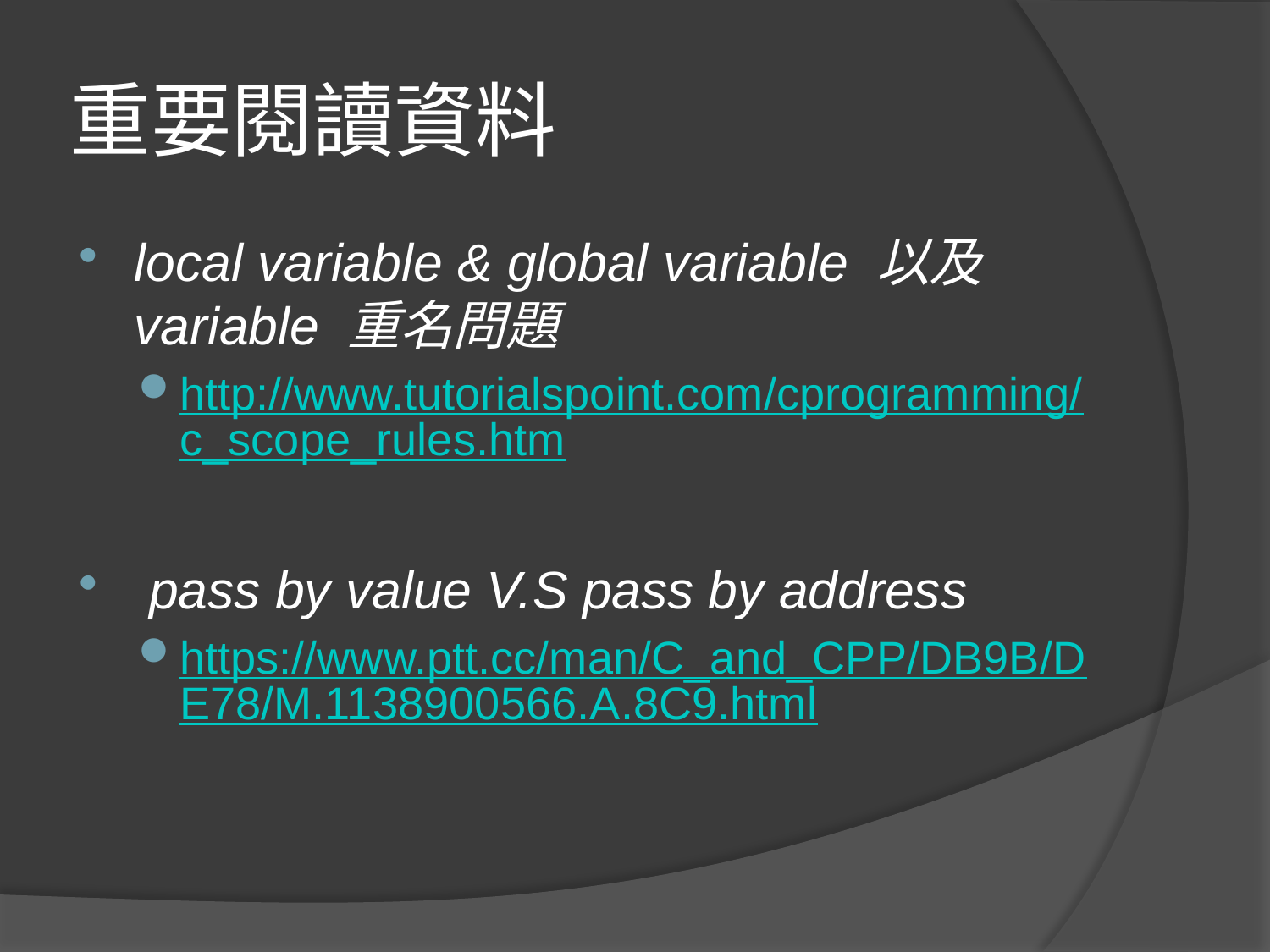

# 重要閱讀資料
local variable & global variable 以及variable 重名問題
http://www.tutorialspoint.com/cprogramming/c_scope_rules.htm

 pass by value V.S pass by address
https://www.ptt.cc/man/C_and_CPP/DB9B/DE78/M.1138900566.A.8C9.html